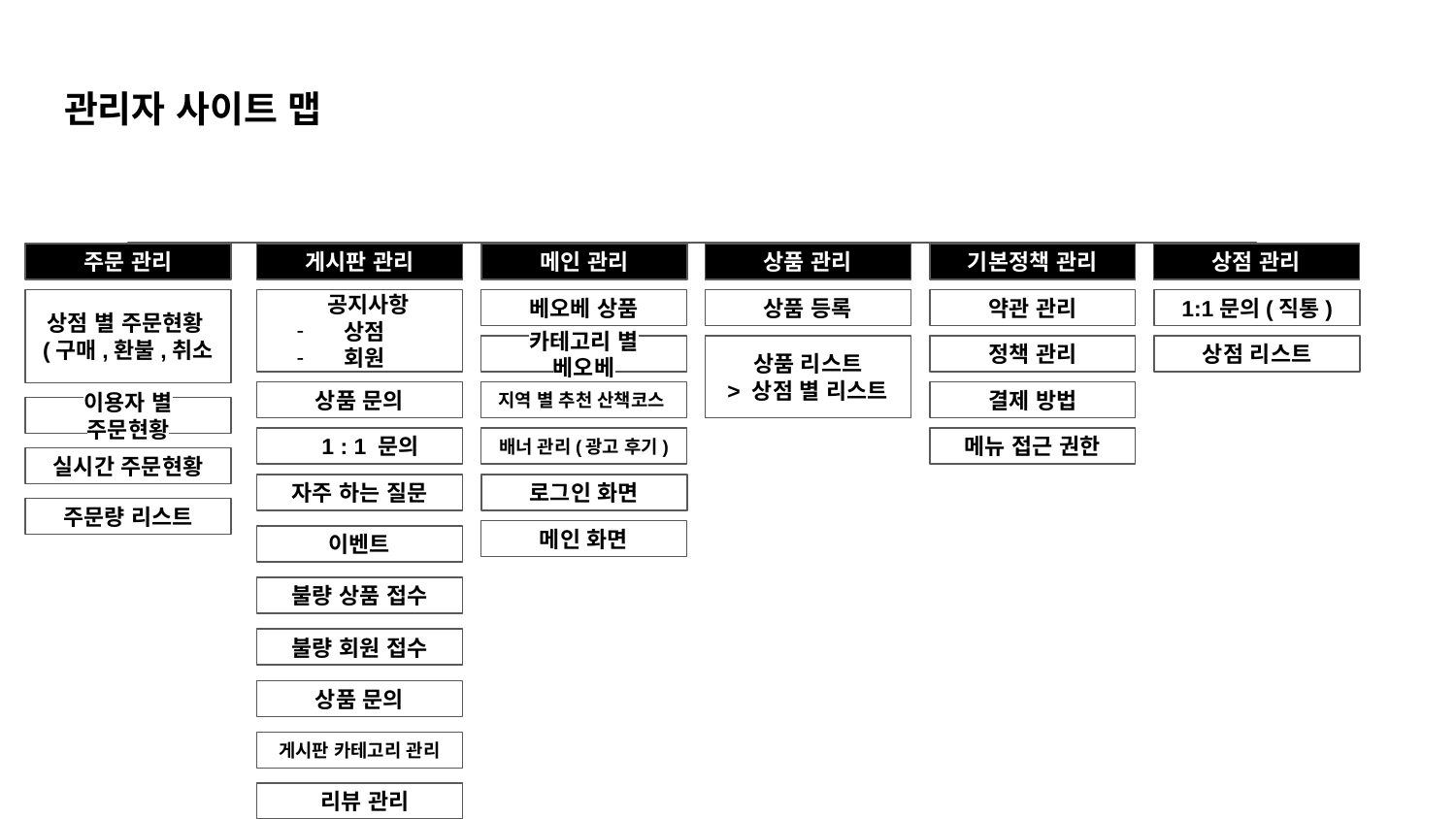

# 관리자 사이트 맵
주문 관리
게시판 관리
메인 관리
상품 관리
기본정책 관리
상점 관리
베오베 상품
상품 등록
약관 관리
1:1문의(직통)
상점 별 주문현황(구매,환불,취소
        공지사항
상점
회원
카테고리 별 베오베
정책 관리
상점 리스트
상품 리스트
> 상점 별 리스트
상품 문의
지역 별 추천 산책코스
결제 방법
이용자 별 주문현황
        1 : 1 문의
배너 관리(광고 후기)
메뉴 접근 권한
실시간 주문현황
자주 하는 질문
로그인 화면
주문량 리스트
메인 화면
이벤트
불량 상품 접수
불량 회원 접수
상품 문의
게시판 카테고리 관리
 리뷰 관리